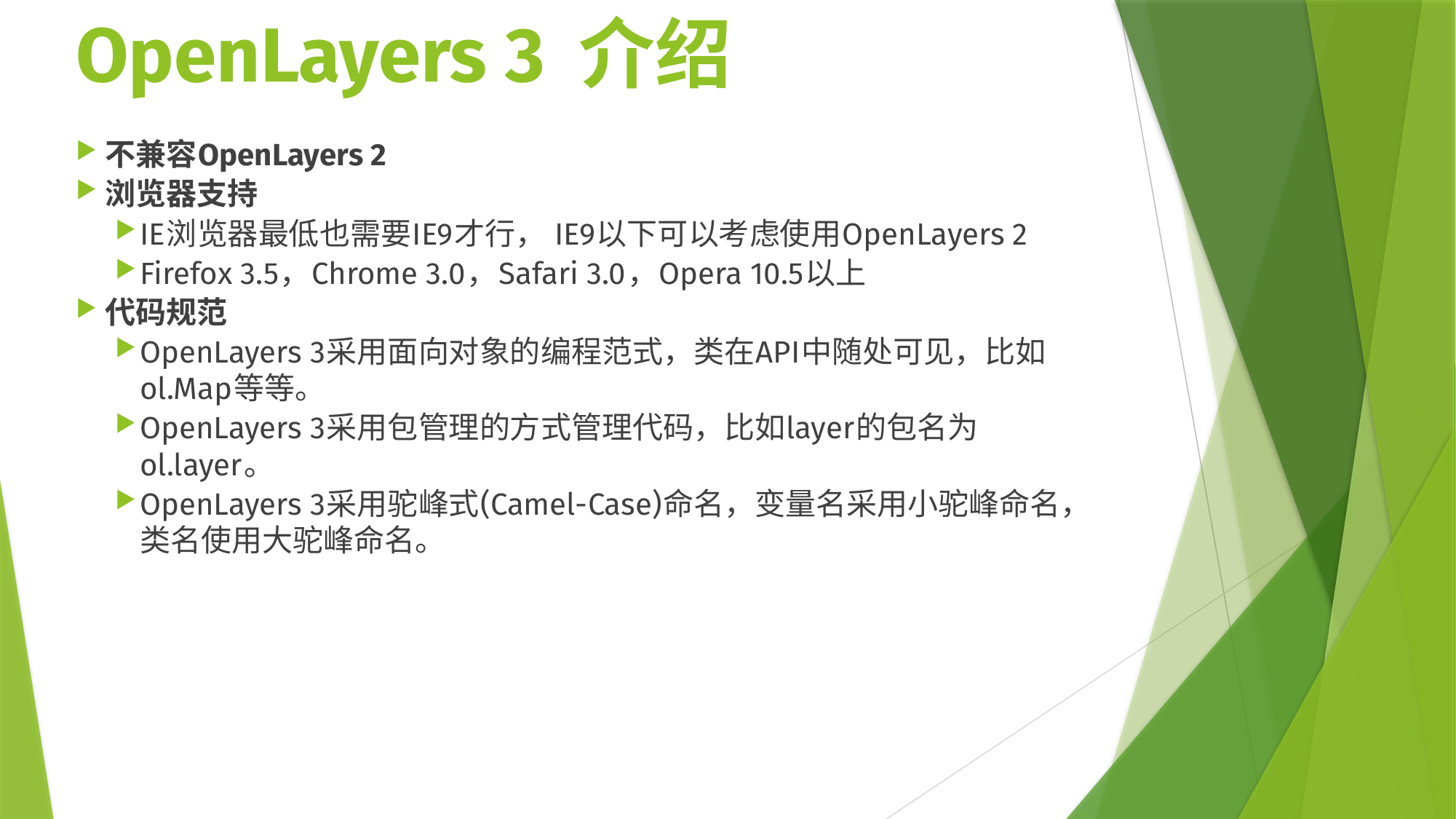

# OpenLayers 3 介绍
不兼容OpenLayers 2
浏览器支持
IE浏览器最低也需要IE9才行， IE9以下可以考虑使用OpenLayers 2
Firefox 3.5，Chrome 3.0，Safari 3.0，Opera 10.5以上
代码规范
OpenLayers 3采用面向对象的编程范式，类在API中随处可见，比如ol.Map等等。
OpenLayers 3采用包管理的方式管理代码，比如layer的包名为ol.layer。
OpenLayers 3采用驼峰式(Camel-Case)命名，变量名采用小驼峰命名，类名使用大驼峰命名。